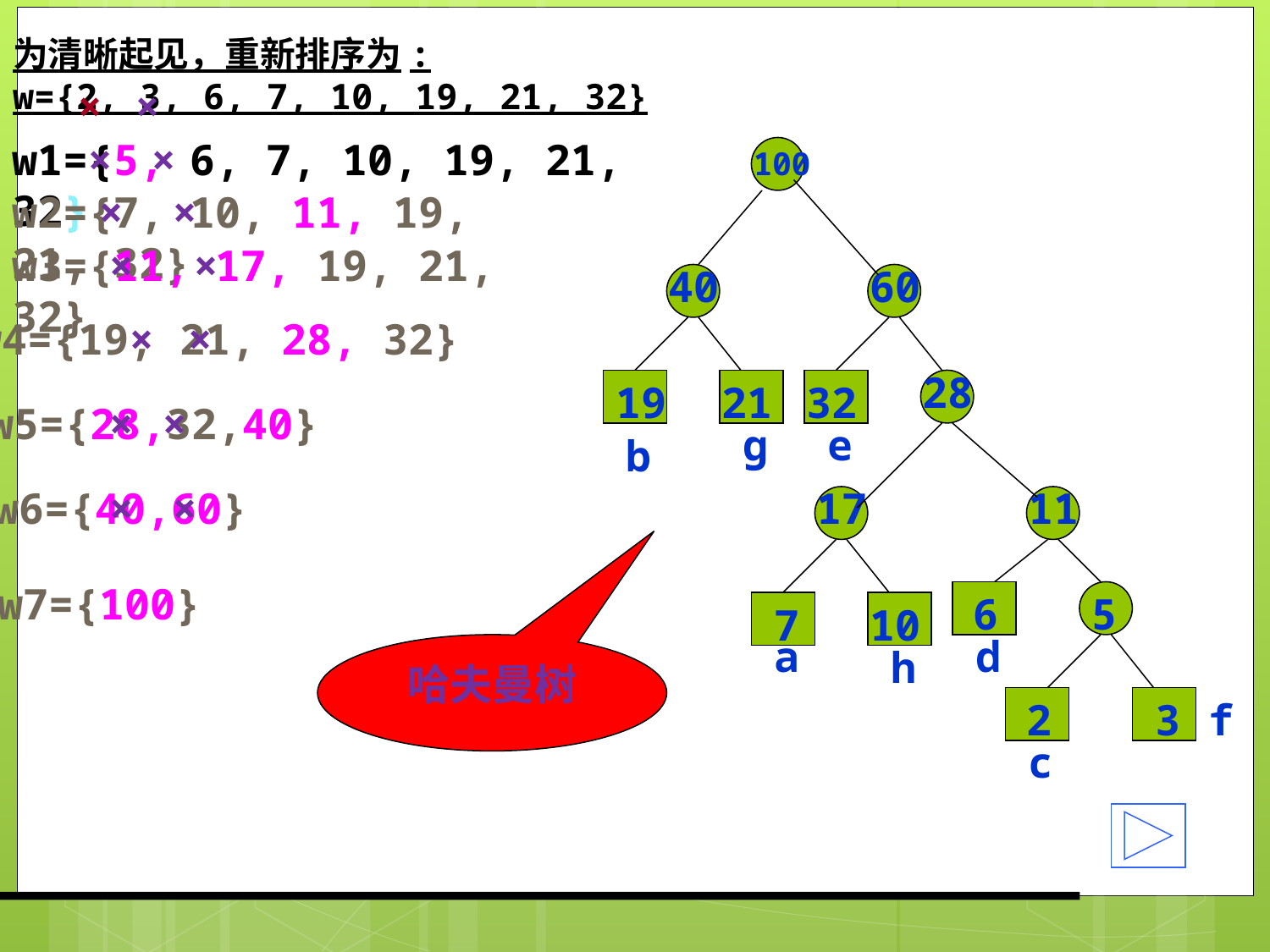

为清晰起见，重新排序为:
w={2, 3, 6, 7, 10, 19, 21, 32}
×
×
w1={5, 6, 7, 10, 19, 21, 32}
×
×
100

w2={7, 10, 11, 19, 21, 32}
×
×
w3={11, 17, 19, 21, 32}
×
×
40

19
21

60

32

w4={19, 21, 28, 32}
×
×
28

w5={28,32,40}
×
×
g
e
b
a
d
h
f
c
w6={40,60}
×
×
17
11

7
10

w7={100}
6

2

3
5
哈夫曼树